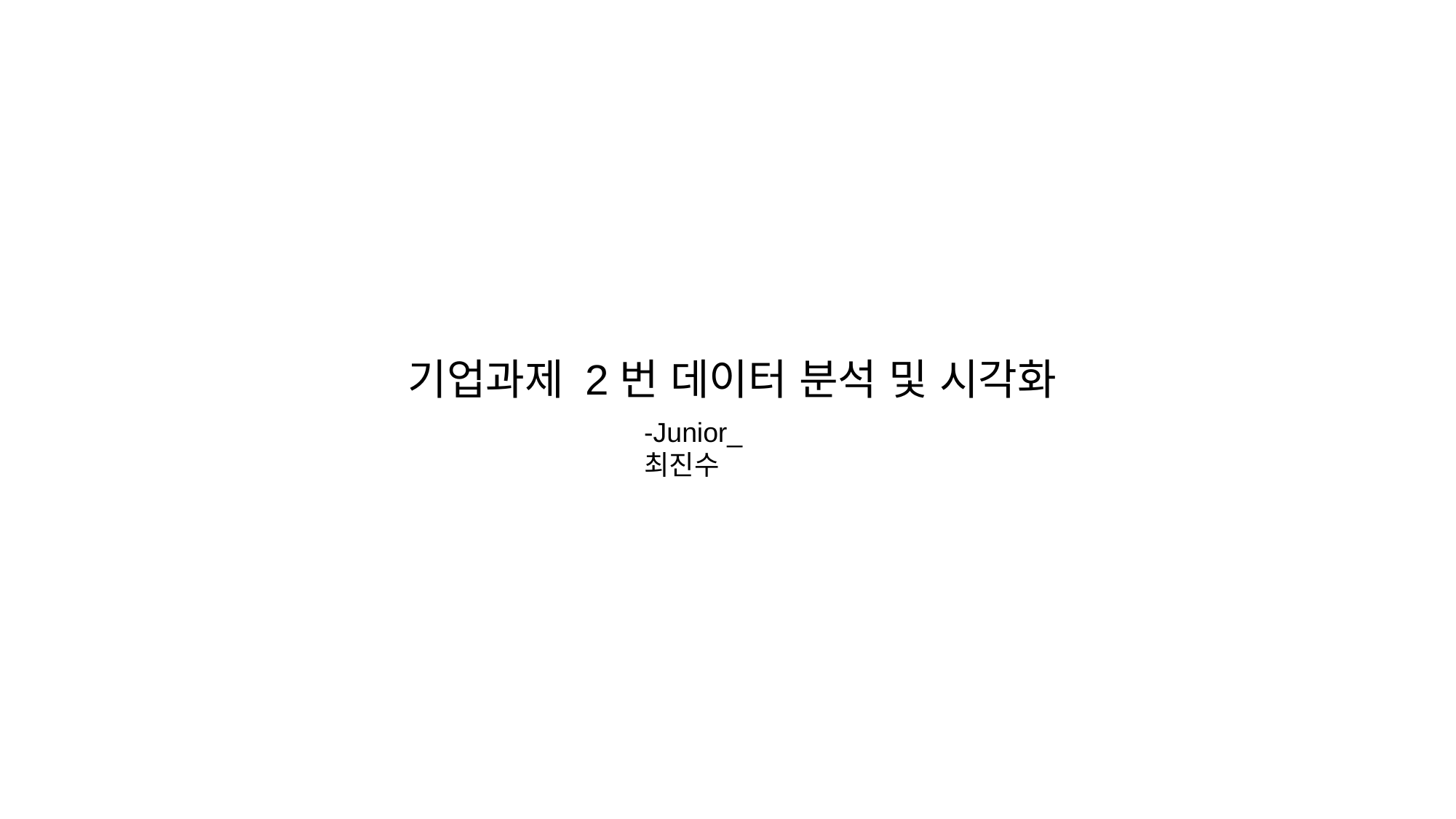

기업과제 2번 데이터 분석 및 시각화
-Junior_최진수